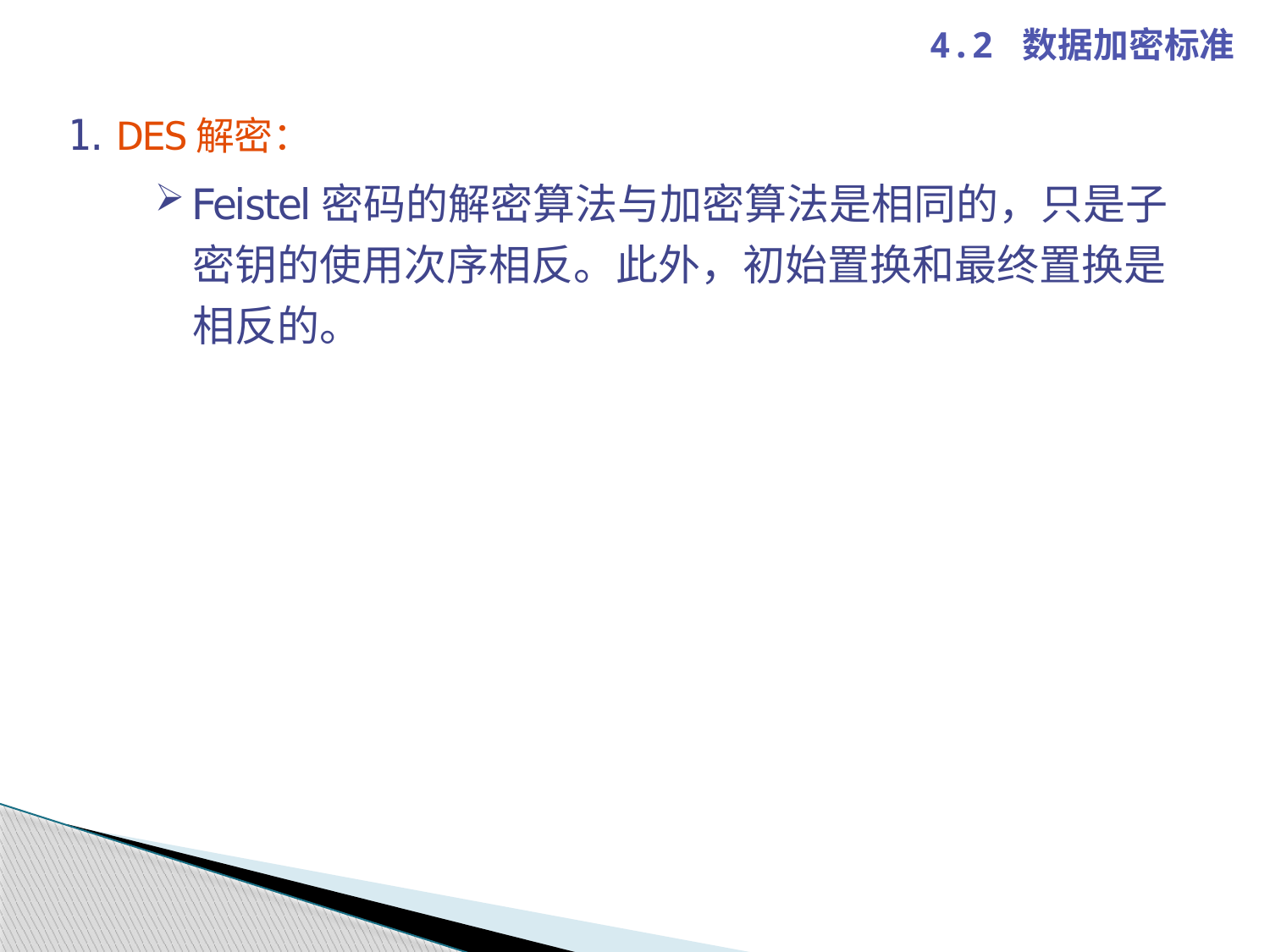

4.2 数据加密标准
1. DES解密：
Feistel密码的解密算法与加密算法是相同的，只是子密钥的使用次序相反。此外，初始置换和最终置换是相反的。